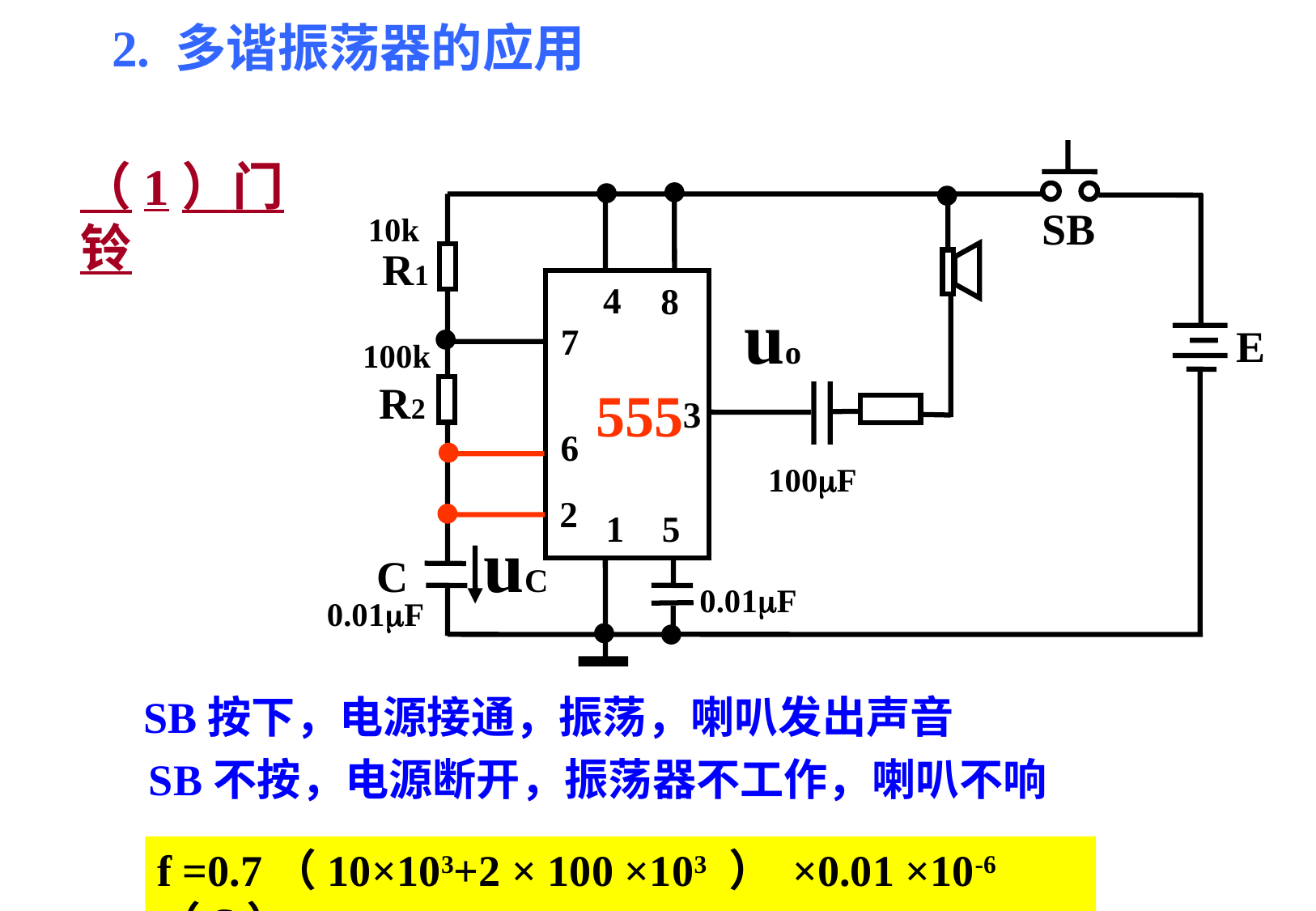

2. 多谐振荡器的应用

SB

10k
R1

4
8
7
555
3
6
2
1
5
uo

E

100k

R2

100μF

uC

C

0.01μF

0.01μF

（1）门铃
SB按下，电源接通，振荡，喇叭发出声音
SB不按，电源断开，振荡器不工作，喇叭不响
f =0.7（10×103+2 × 100 ×103 ） ×0.01 ×10-6 （S）